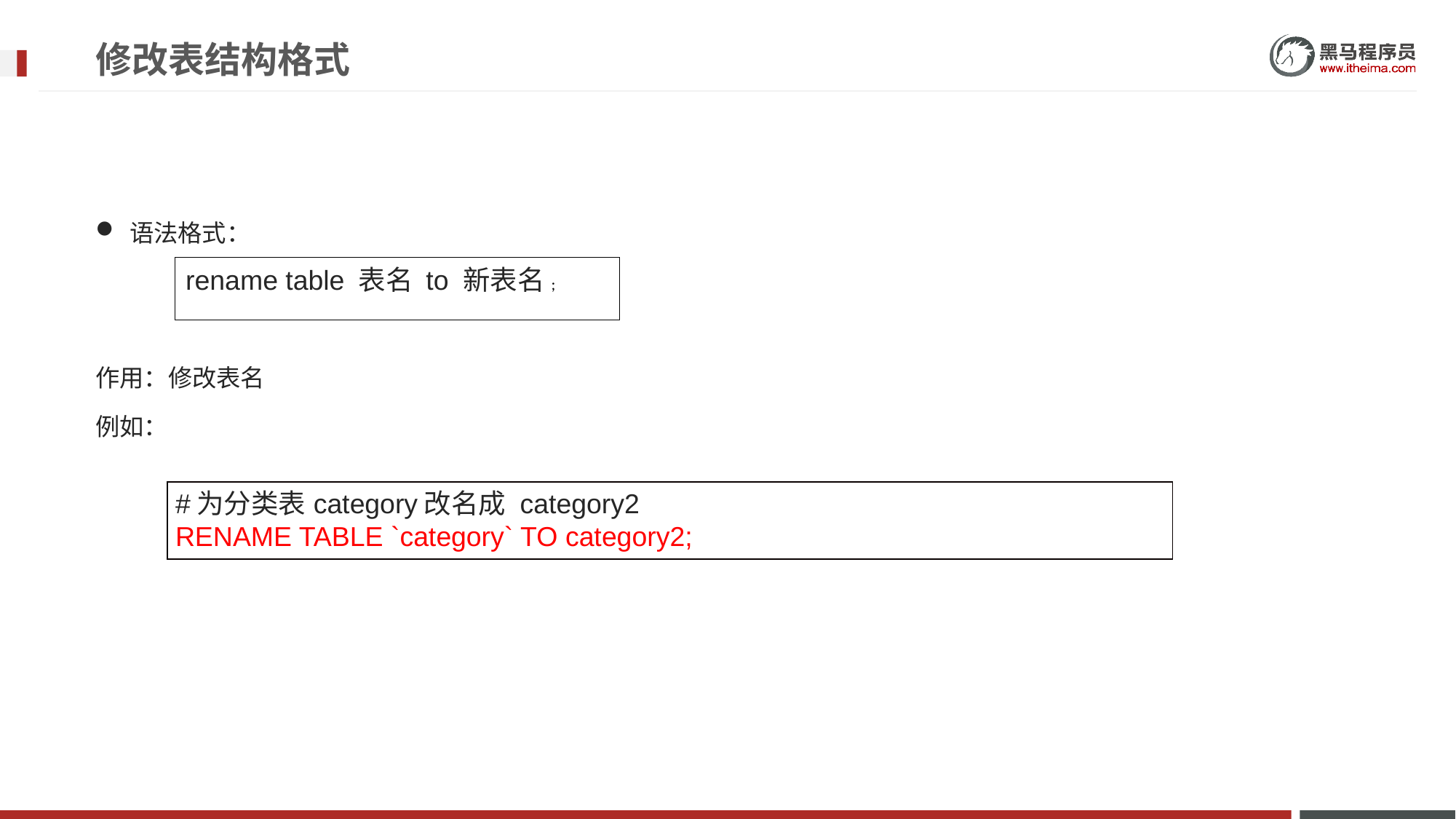

# 修改表结构格式
语法格式：

作用：修改表名
例如：
rename table 表名 to 新表名;

| #为分类表category改名成 category2 RENAME TABLE `category` TO category2; |
| --- |